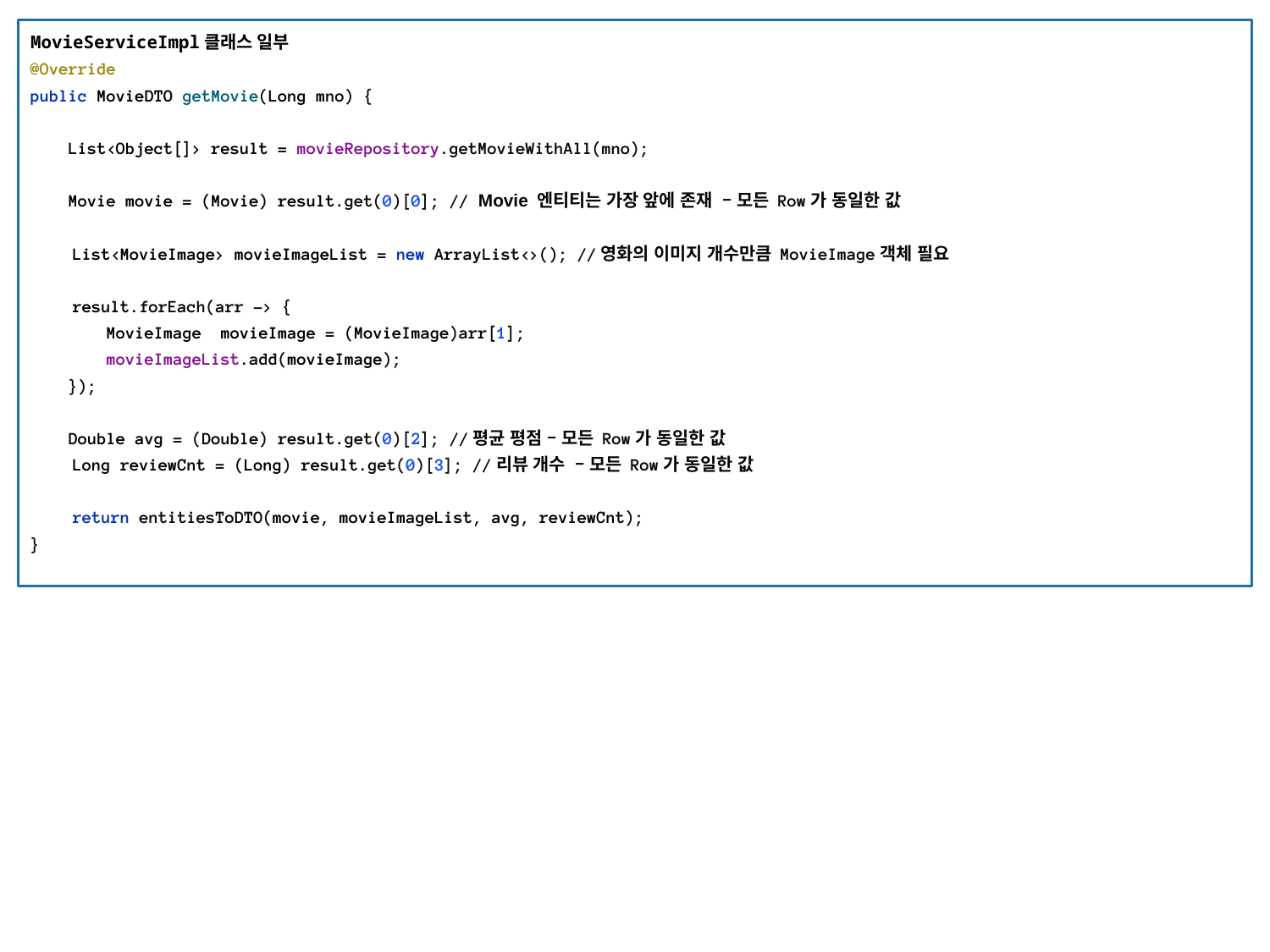

MovieServiceImpl클래스 일부
@Override
public MovieDTO getMovie(Long mno) {
    List<Object[]> result = movieRepository.getMovieWithAll(mno);
    Movie movie = (Movie) result.get(0)[0]; // Movie 엔티티는 가장 앞에 존재  – 모든 Row가 동일한 값
    List<MovieImage> movieImageList = new ArrayList<>(); //영화의 이미지 개수만큼 MovieImage객체 필요
    result.forEach(arr -> {
        MovieImage  movieImage = (MovieImage)arr[1];
        movieImageList.add(movieImage);
    });
    Double avg = (Double) result.get(0)[2]; //평균 평점 – 모든 Row가 동일한 값
    Long reviewCnt = (Long) result.get(0)[3]; //리뷰 개수  – 모든 Row가 동일한 값
    return entitiesToDTO(movie, movieImageList, avg, reviewCnt);
}